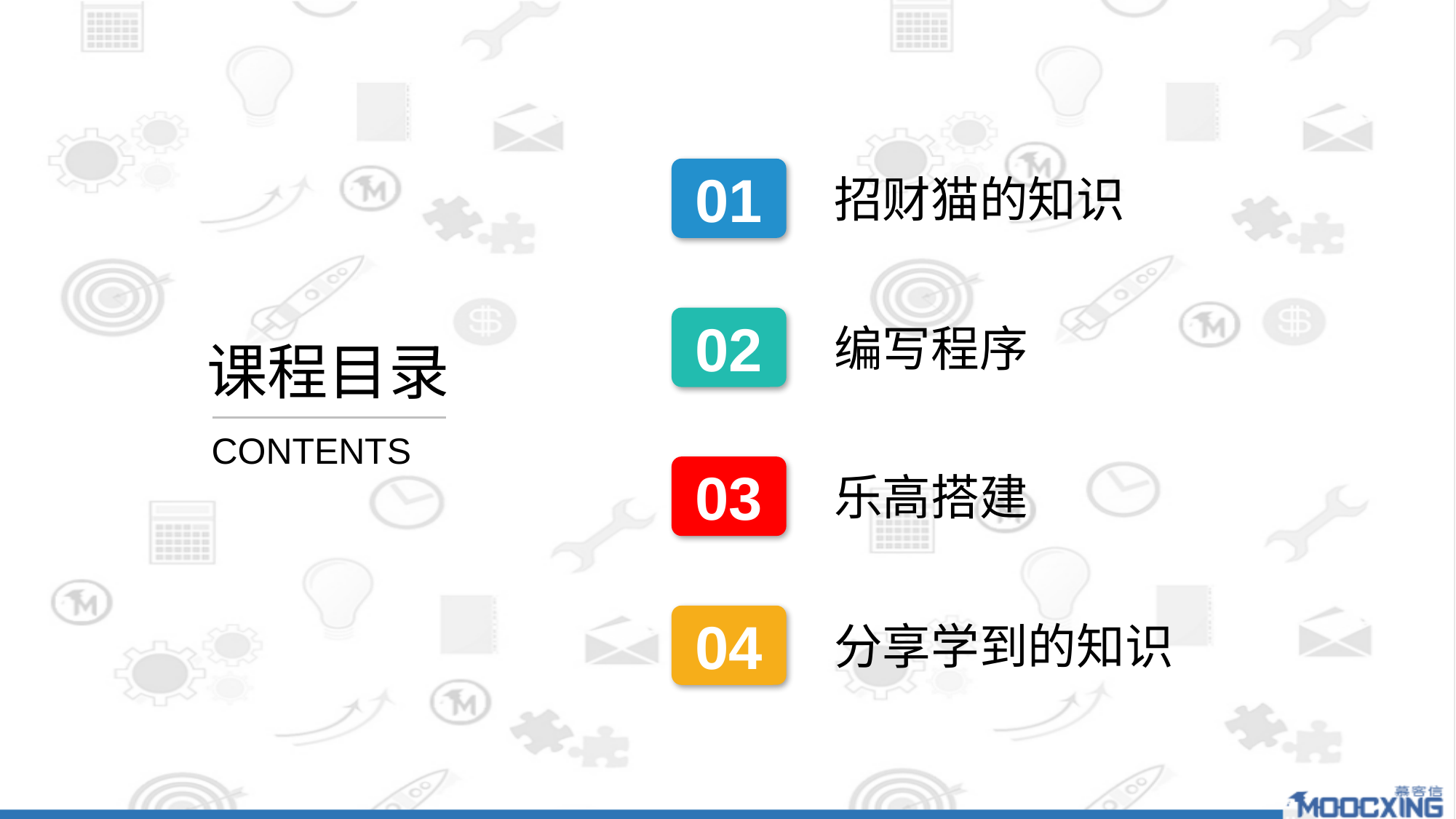

01
招财猫的知识
02
编写程序
课程目录
CONTENTS
03
乐高搭建
04
分享学到的知识